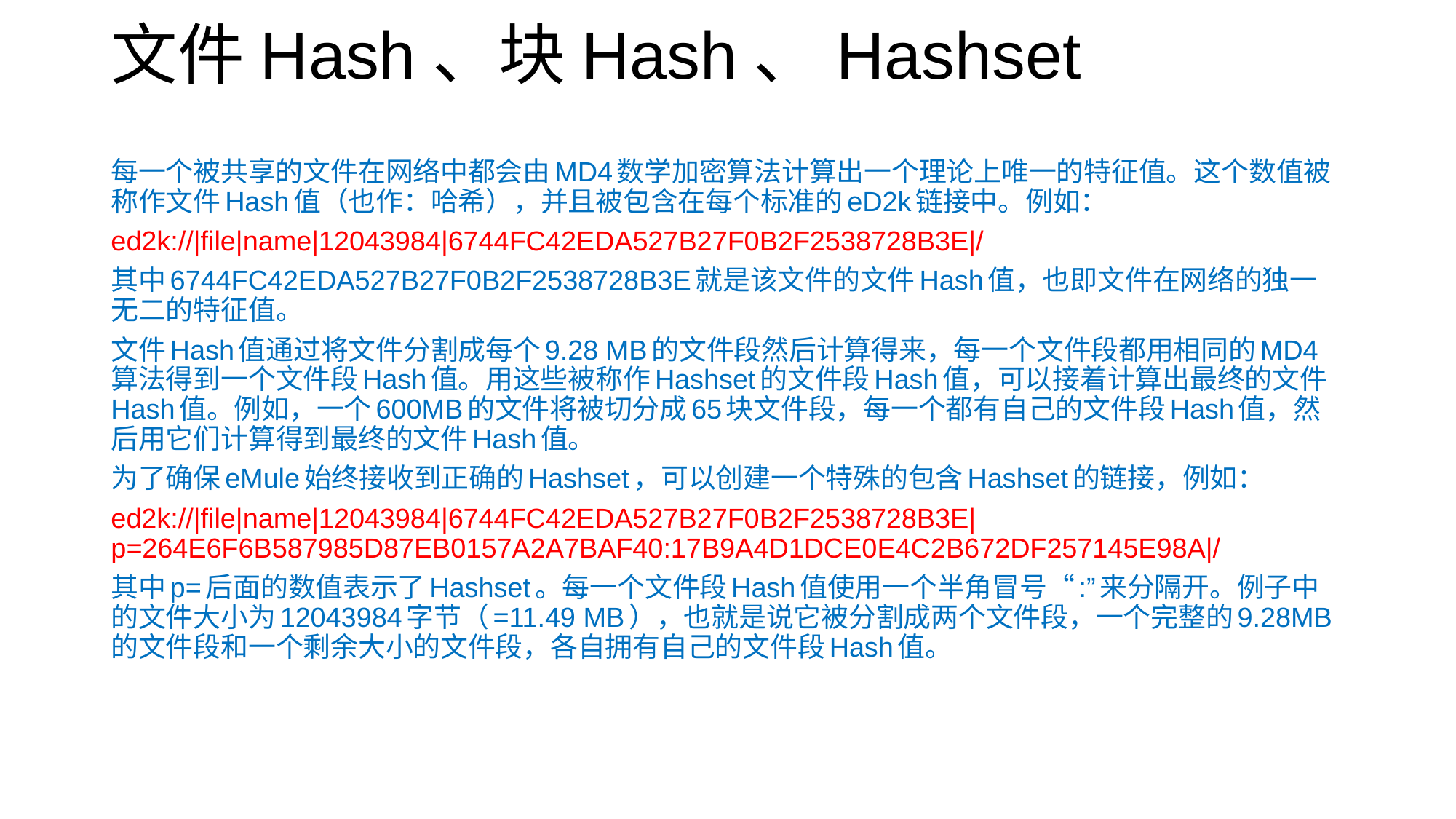

# 文件Hash、块Hash、Hashset
每一个被共享的文件在网络中都会由MD4数学加密算法计算出一个理论上唯一的特征值。这个数值被称作文件Hash值（也作：哈希），并且被包含在每个标准的eD2k链接中。例如：
ed2k://|file|name|12043984|6744FC42EDA527B27F0B2F2538728B3E|/
其中6744FC42EDA527B27F0B2F2538728B3E就是该文件的文件Hash值，也即文件在网络的独一无二的特征值。
文件Hash值通过将文件分割成每个9.28 MB的文件段然后计算得来，每一个文件段都用相同的MD4算法得到一个文件段Hash值。用这些被称作Hashset的文件段Hash值，可以接着计算出最终的文件Hash值。例如，一个600MB的文件将被切分成65块文件段，每一个都有自己的文件段Hash值，然后用它们计算得到最终的文件Hash值。
为了确保eMule始终接收到正确的Hashset，可以创建一个特殊的包含Hashset的链接，例如：
ed2k://|file|name|12043984|6744FC42EDA527B27F0B2F2538728B3E|p=264E6F6B587985D87EB0157A2A7BAF40:17B9A4D1DCE0E4C2B672DF257145E98A|/
其中p=后面的数值表示了Hashset。每一个文件段Hash值使用一个半角冒号“:”来分隔开。例子中的文件大小为12043984字节（=11.49 MB），也就是说它被分割成两个文件段，一个完整的9.28MB的文件段和一个剩余大小的文件段，各自拥有自己的文件段Hash值。